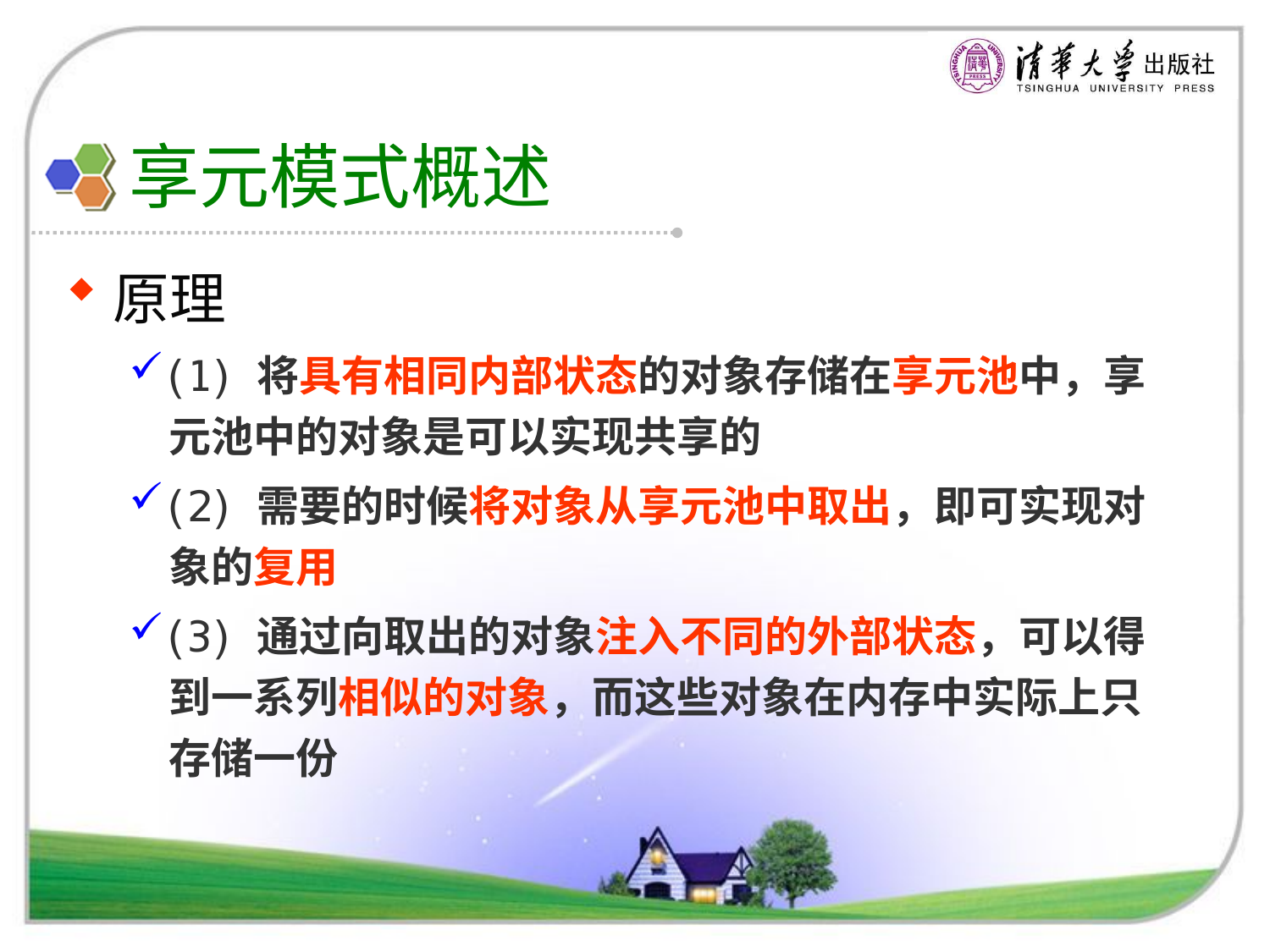

# 享元模式概述
原理
(1) 将具有相同内部状态的对象存储在享元池中，享元池中的对象是可以实现共享的
(2) 需要的时候将对象从享元池中取出，即可实现对象的复用
(3) 通过向取出的对象注入不同的外部状态，可以得到一系列相似的对象，而这些对象在内存中实际上只存储一份